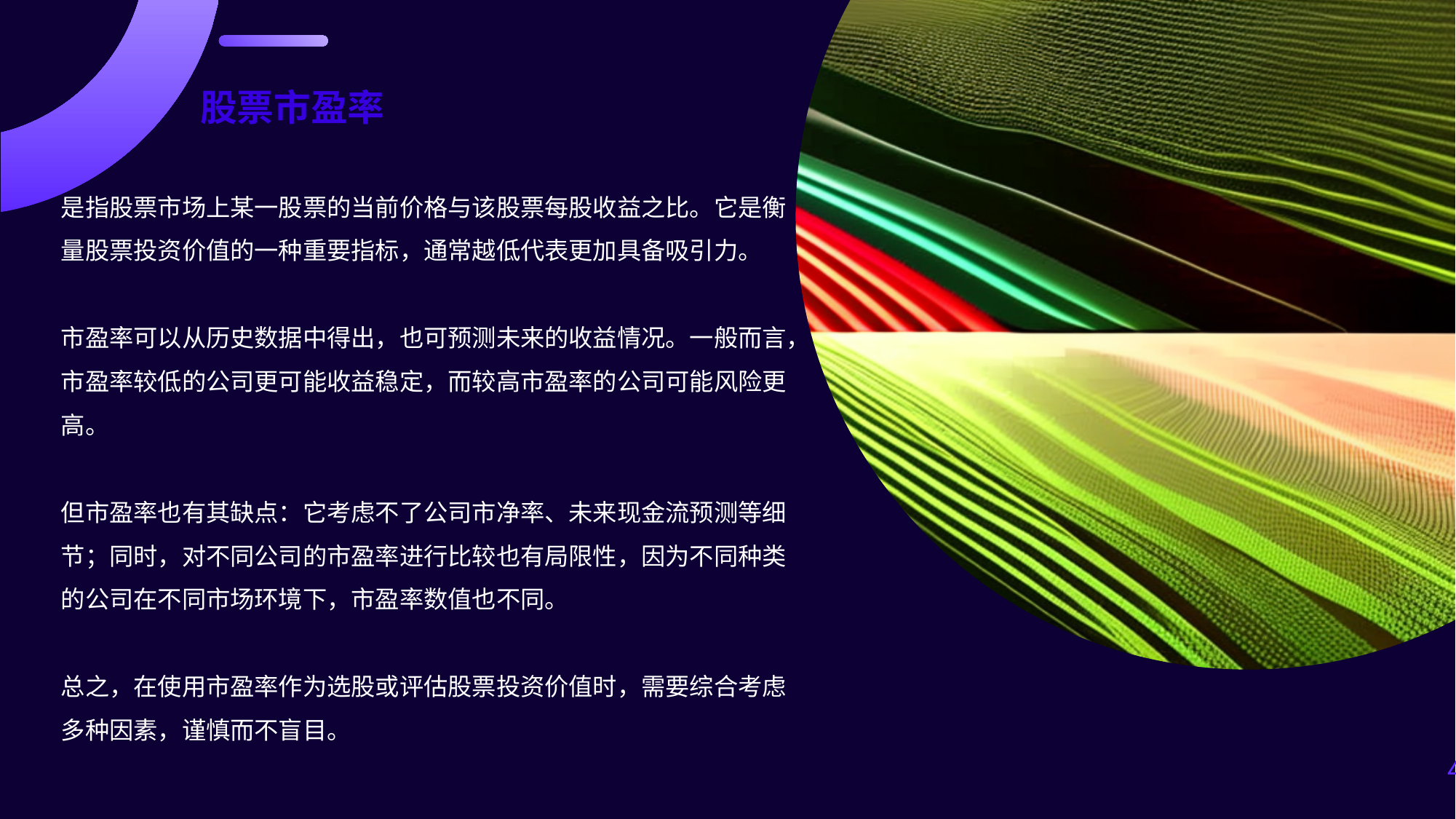

股票市盈率
是指股票市场上某一股票的当前价格与该股票每股收益之比。它是衡量股票投资价值的一种重要指标，通常越低代表更加具备吸引力。

市盈率可以从历史数据中得出，也可预测未来的收益情况。一般而言，市盈率较低的公司更可能收益稳定，而较高市盈率的公司可能风险更高。

但市盈率也有其缺点：它考虑不了公司市净率、未来现金流预测等细节；同时，对不同公司的市盈率进行比较也有局限性，因为不同种类的公司在不同市场环境下，市盈率数值也不同。

总之，在使用市盈率作为选股或评估股票投资价值时，需要综合考虑多种因素，谨慎而不盲目。